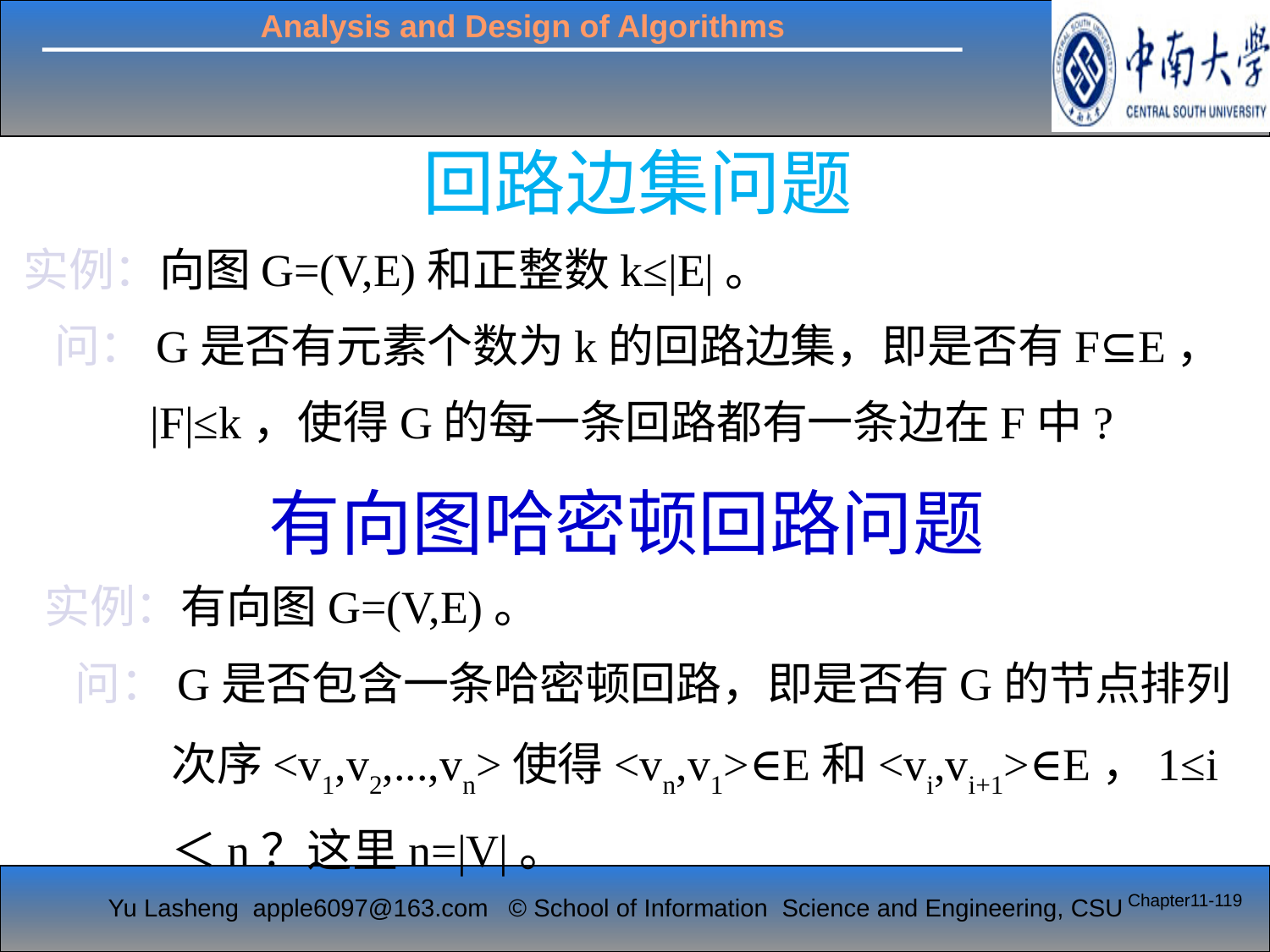

# 回路边集问题
实例：向图G=(V,E)和正整数k≤|E|。
  问：G是否有元素个数为k的回路边集，即是否有F⊆E，
|F|≤k，使得G的每一条回路都有一条边在F中?
有向图哈密顿回路问题
实例：有向图G=(V,E)。
  问：G是否包含一条哈密顿回路，即是否有G的节点排列
次序<v1,v2,...,vn>使得<vn,v1>∈E和<vi,vi+1>∈E，1≤i＜n？这里n=|V|。
Chapter11-119